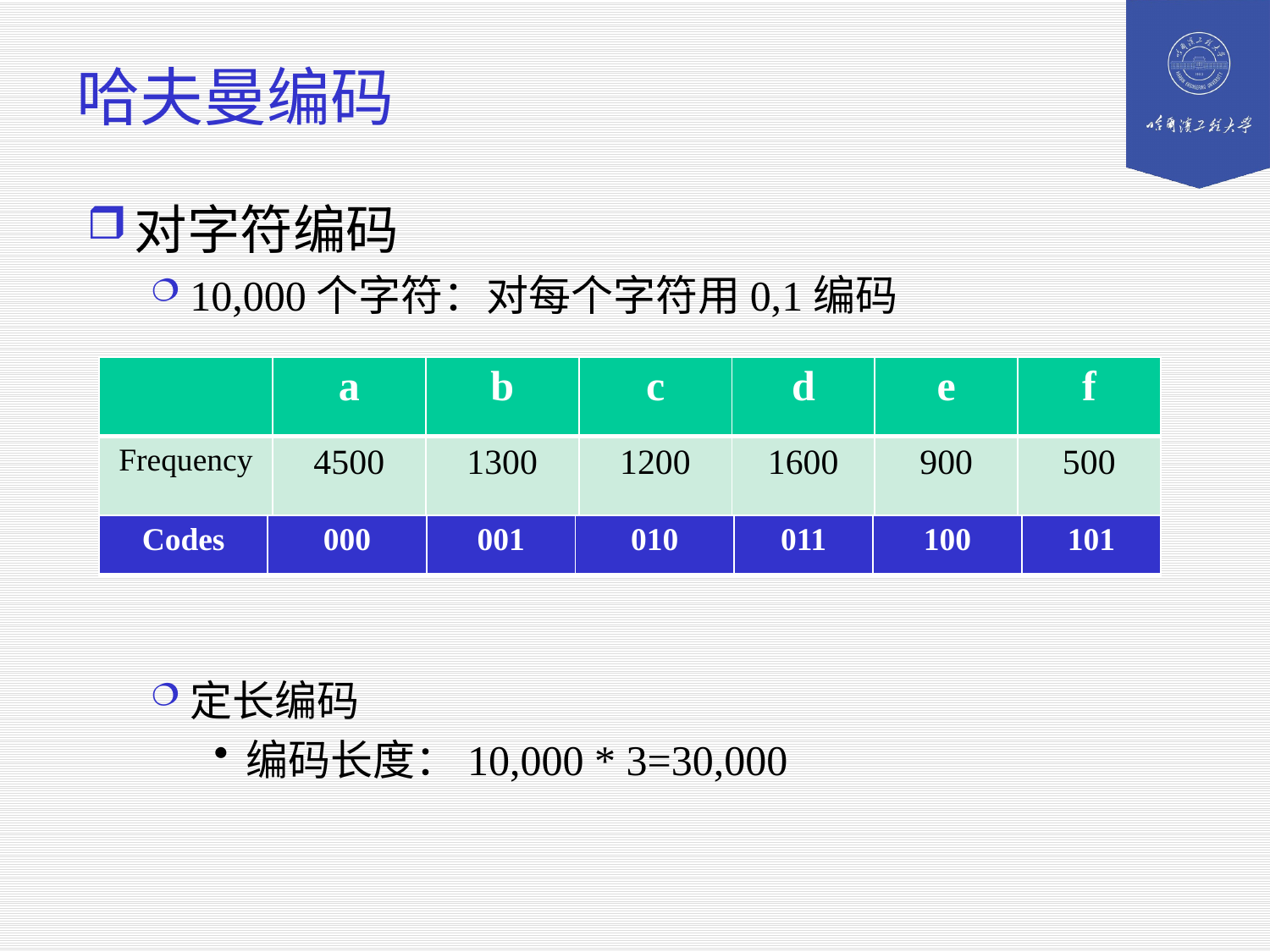

# 哈夫曼编码
对字符编码
10,000个字符：对每个字符用0,1编码

定长编码
编码长度：10,000 * 3=30,000
|  | a | b | c | d | e | f |
| --- | --- | --- | --- | --- | --- | --- |
| Frequency | 4500 | 1300 | 1200 | 1600 | 900 | 500 |
| Codes | 000 | 001 | 010 | 011 | 100 | 101 |
| --- | --- | --- | --- | --- | --- | --- |